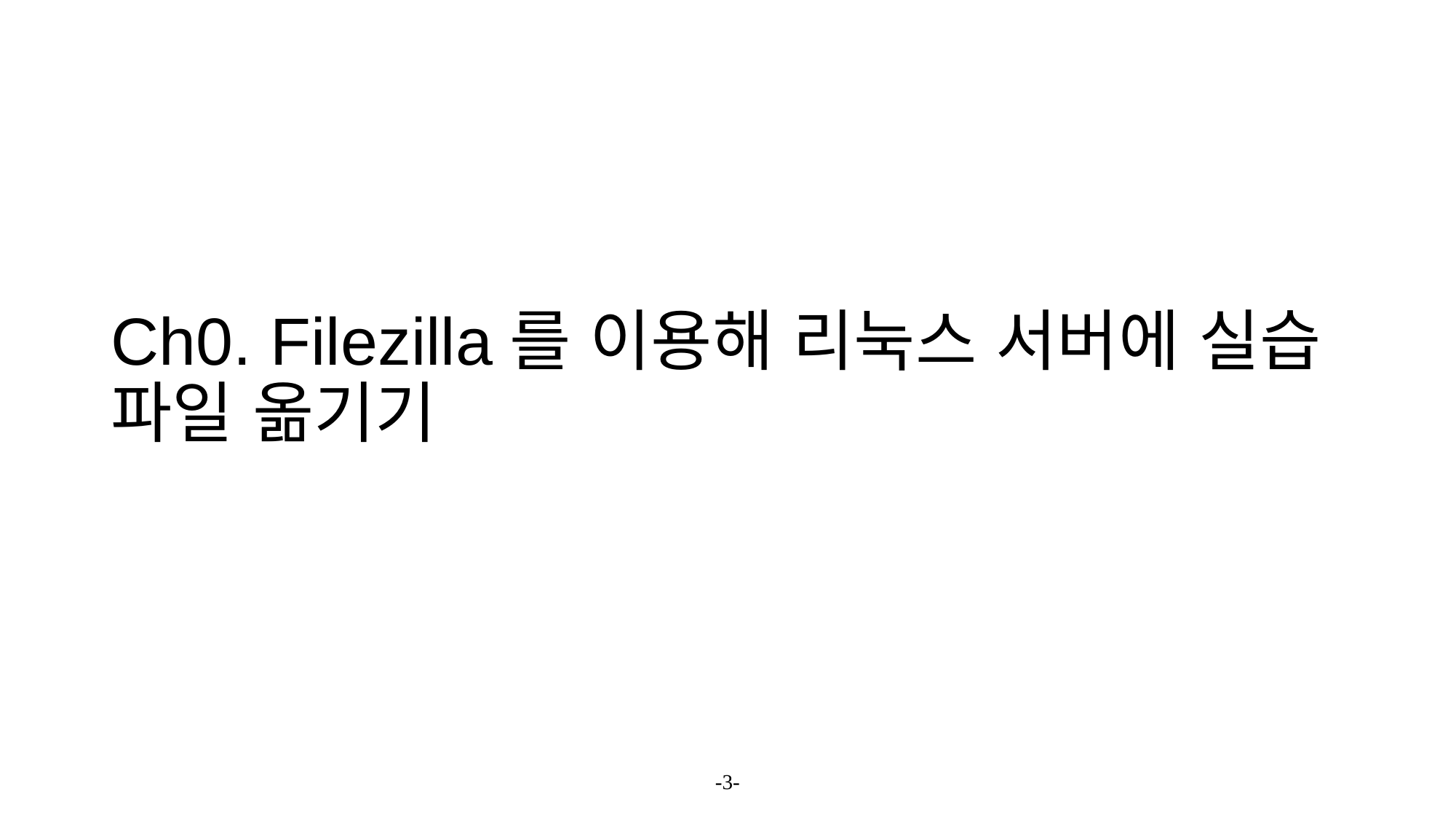

# Ch0. Filezilla를 이용해 리눅스 서버에 실습 파일 옮기기
-3-